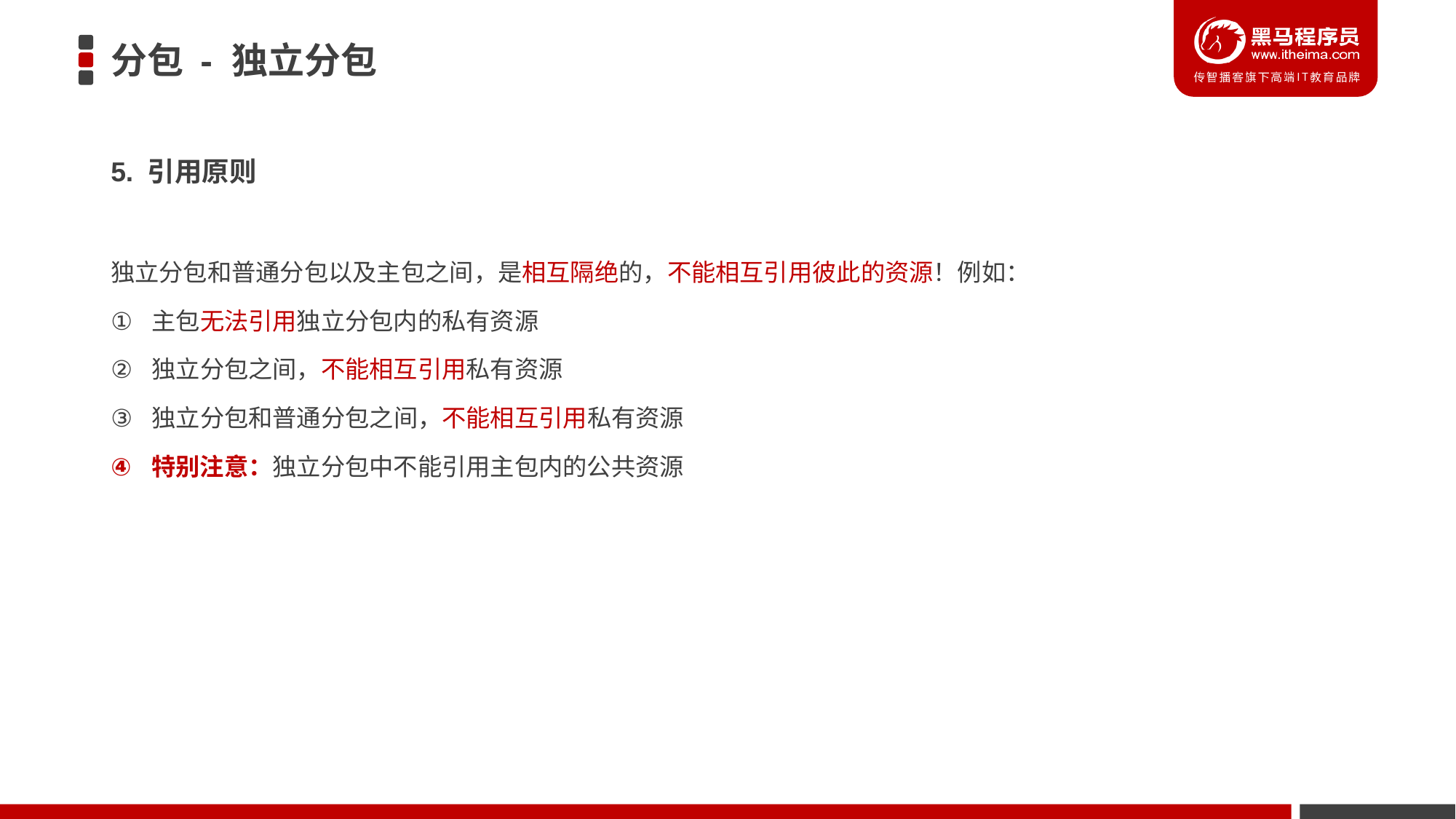

# 分包 - 独立分包
5. 引用原则
独立分包和普通分包以及主包之间，是相互隔绝的，不能相互引用彼此的资源！例如：
主包无法引用独立分包内的私有资源
独立分包之间，不能相互引用私有资源
独立分包和普通分包之间，不能相互引用私有资源
特别注意：独立分包中不能引用主包内的公共资源